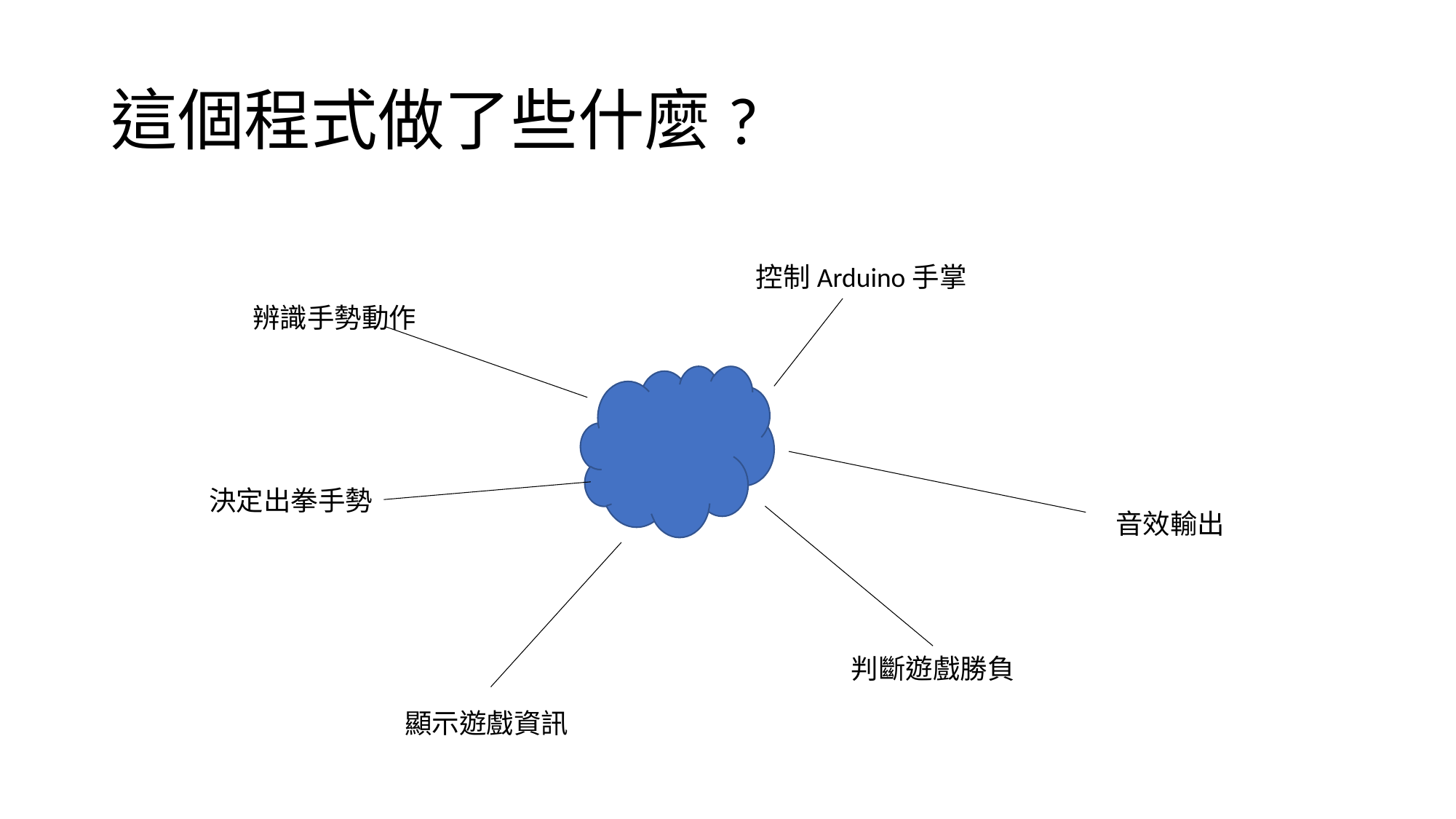

# 這個程式做了些什麼?
控制Arduino手掌
辨識手勢動作

決定出拳手勢
音效輸出
判斷遊戲勝負
顯示遊戲資訊